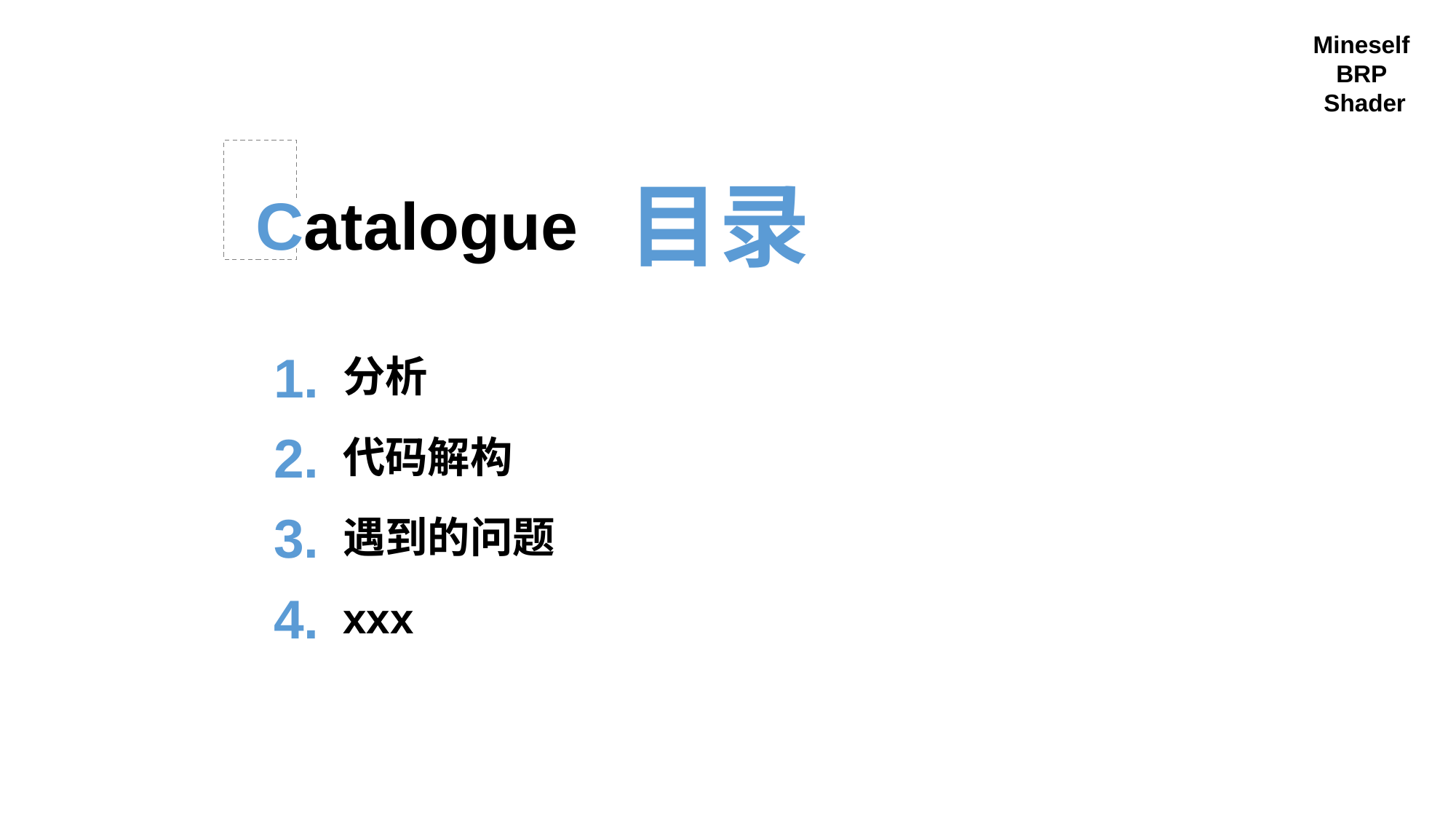

Mineself
BRP
Shader

目录
Catalogue

1.
分析
2.
代码解构
3.
遇到的问题
4.
xxx